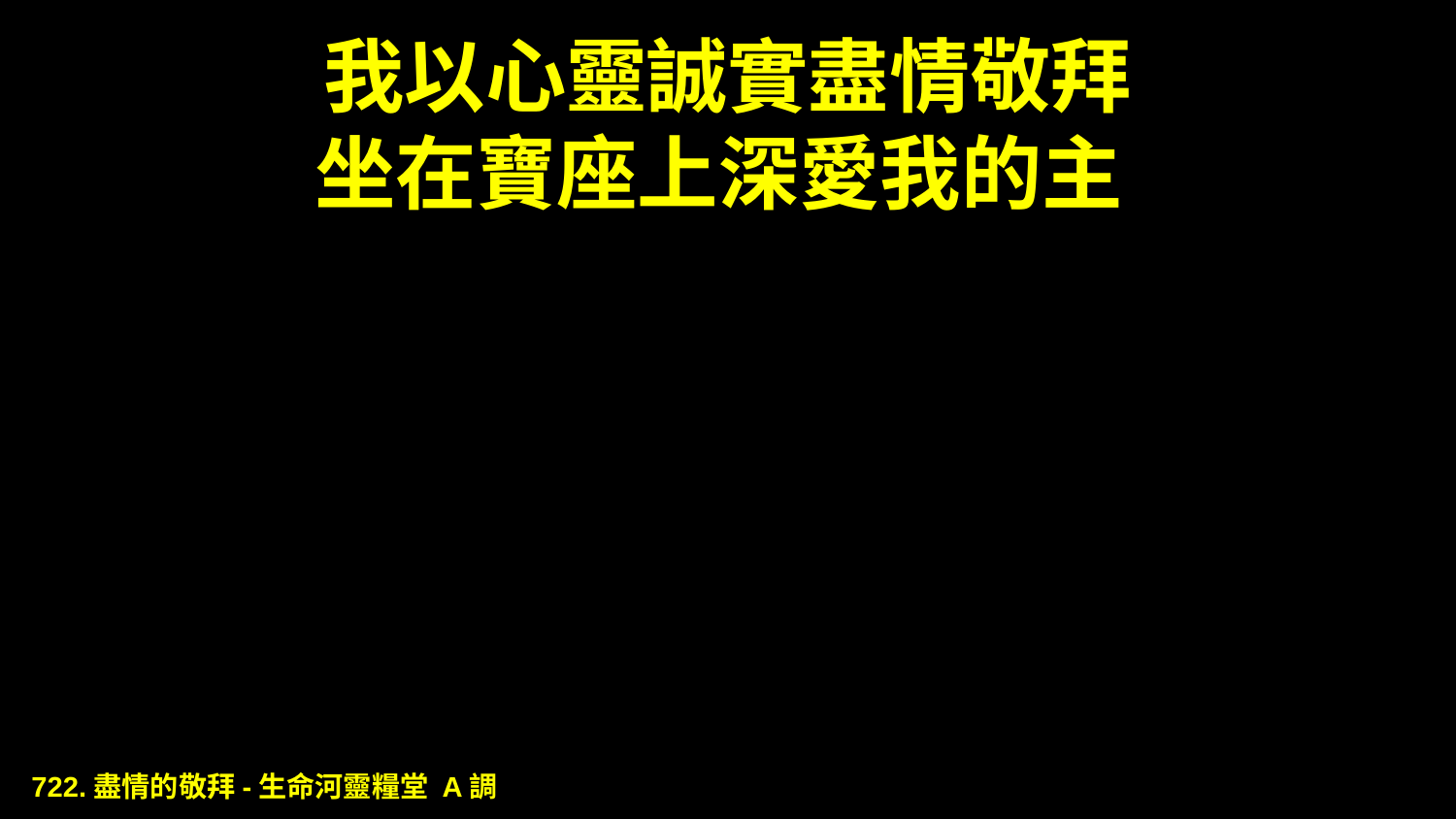

# 我以心靈誠實盡情敬拜 坐在寶座上深愛我的主
722.盡情的敬拜-生命河靈糧堂 A調